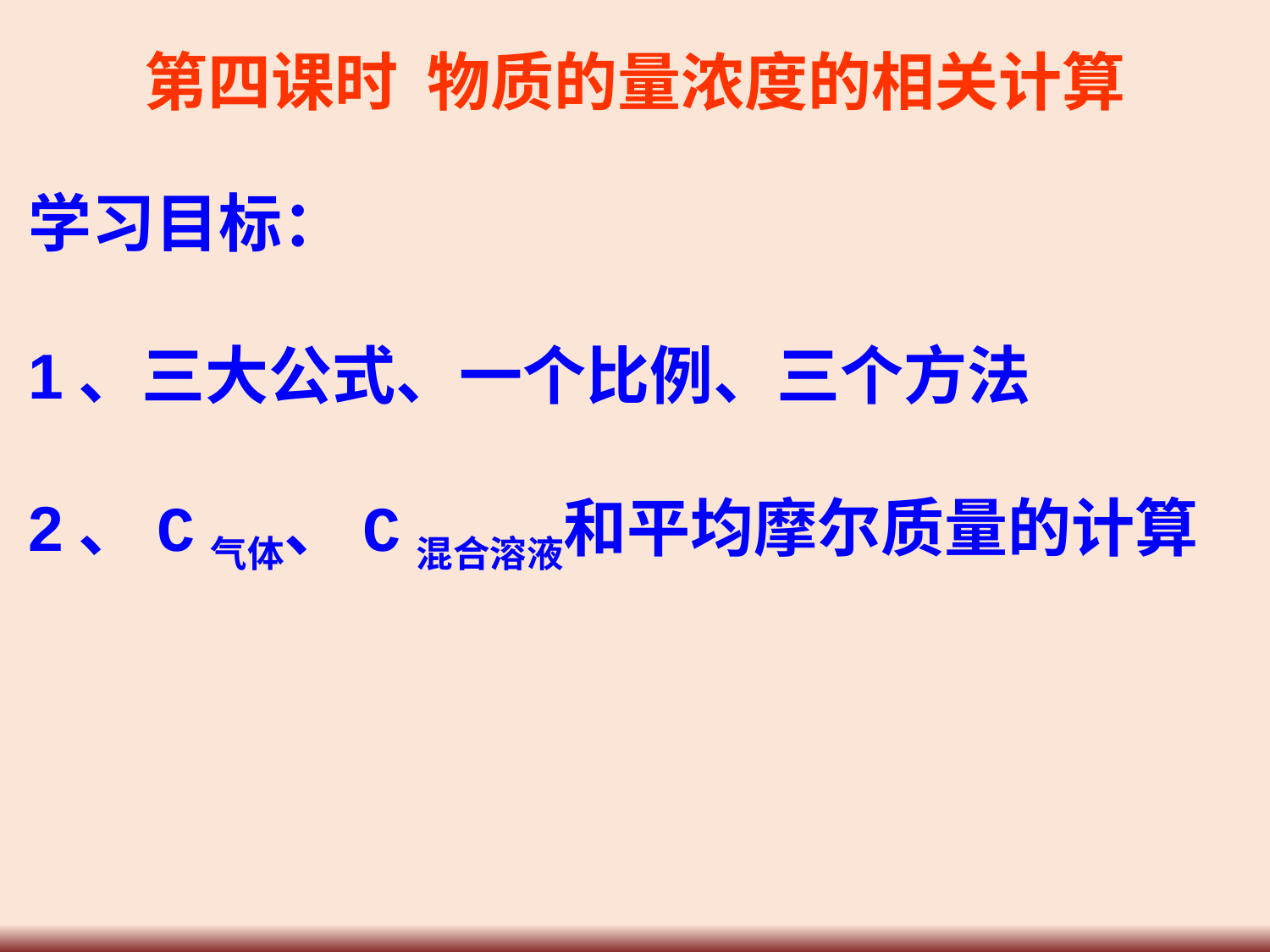

第四课时  物质的量浓度的相关计算
学习目标：

1、三大公式、一个比例、三个方法

2、C气体、C混合溶液和平均摩尔质量的计算